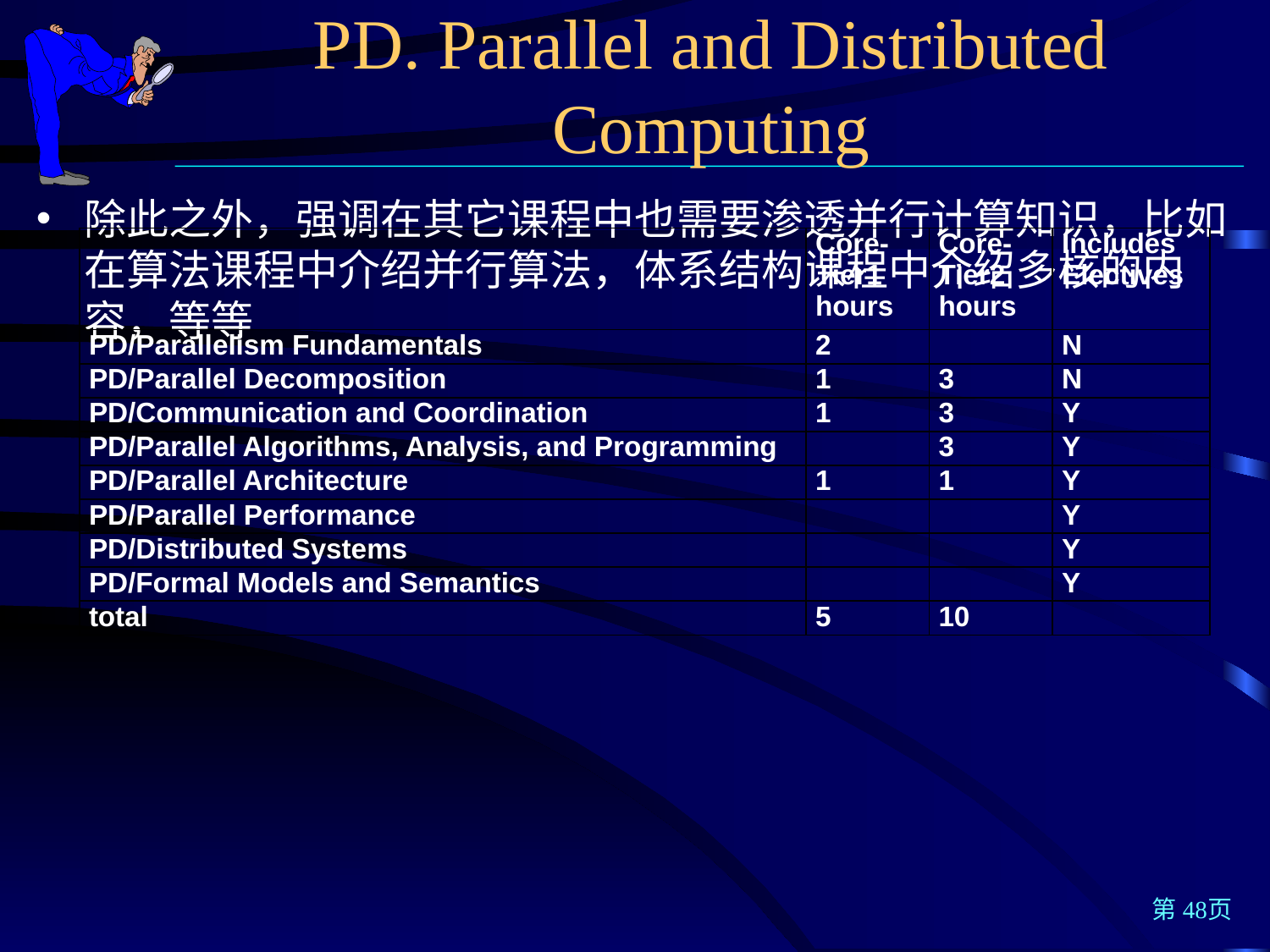

PD. Parallel and Distributed Computing
除此之外，强调在其它课程中也需要渗透并行计算知识，比如在算法课程中介绍并行算法，体系结构课程中介绍多核的内容，等等
|  | Core-Tier1 hours | Core-Tier2 hours | Includes Electives |
| --- | --- | --- | --- |
| PD/Parallelism Fundamentals | 2 |  | N |
| PD/Parallel Decomposition | 1 | 3 | N |
| PD/Communication and Coordination | 1 | 3 | Y |
| PD/Parallel Algorithms, Analysis, and Programming |  | 3 | Y |
| PD/Parallel Architecture | 1 | 1 | Y |
| PD/Parallel Performance |  |  | Y |
| PD/Distributed Systems |  |  | Y |
| PD/Formal Models and Semantics |  |  | Y |
| total | 5 | 10 |  |
第48页